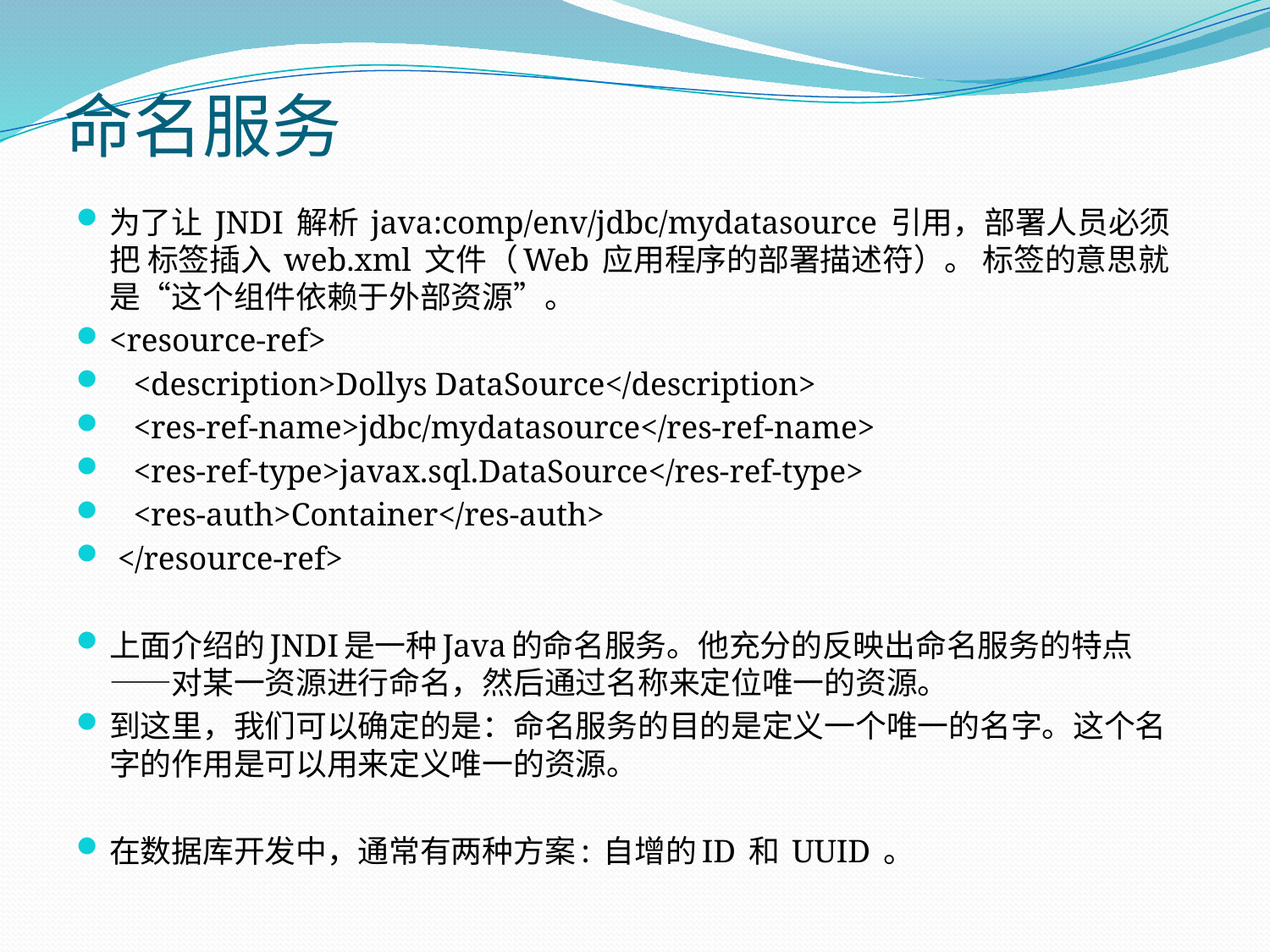

# 命名服务
为了让 JNDI 解析 java:comp/env/jdbc/mydatasource 引用，部署人员必须把 标签插入 web.xml 文件（Web 应用程序的部署描述符）。 标签的意思就是“这个组件依赖于外部资源”。
<resource-ref>
   <description>Dollys DataSource</description>
   <res-ref-name>jdbc/mydatasource</res-ref-name>
   <res-ref-type>javax.sql.DataSource</res-ref-type>
   <res-auth>Container</res-auth>
 </resource-ref>

上面介绍的JNDI是一种Java的命名服务。他充分的反映出命名服务的特点——对某一资源进行命名，然后通过名称来定位唯一的资源。
到这里，我们可以确定的是：命名服务的目的是定义一个唯一的名字。这个名字的作用是可以用来定义唯一的资源。

在数据库开发中，通常有两种方案: 自增的ID 和 UUID 。